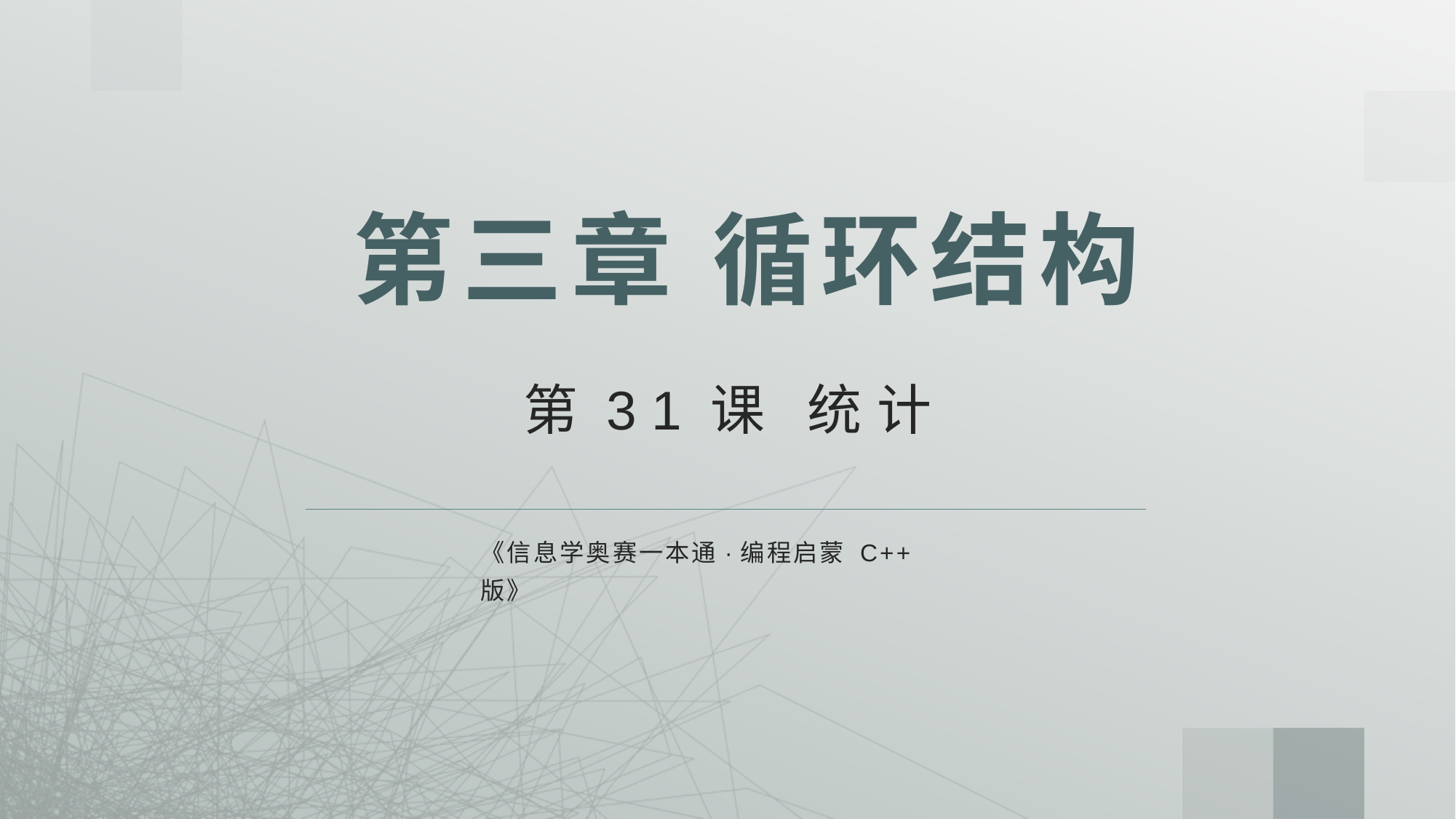

# 第三章 循环结构
第31课 统计
《信息学奥赛一本通·编程启蒙 C++版》